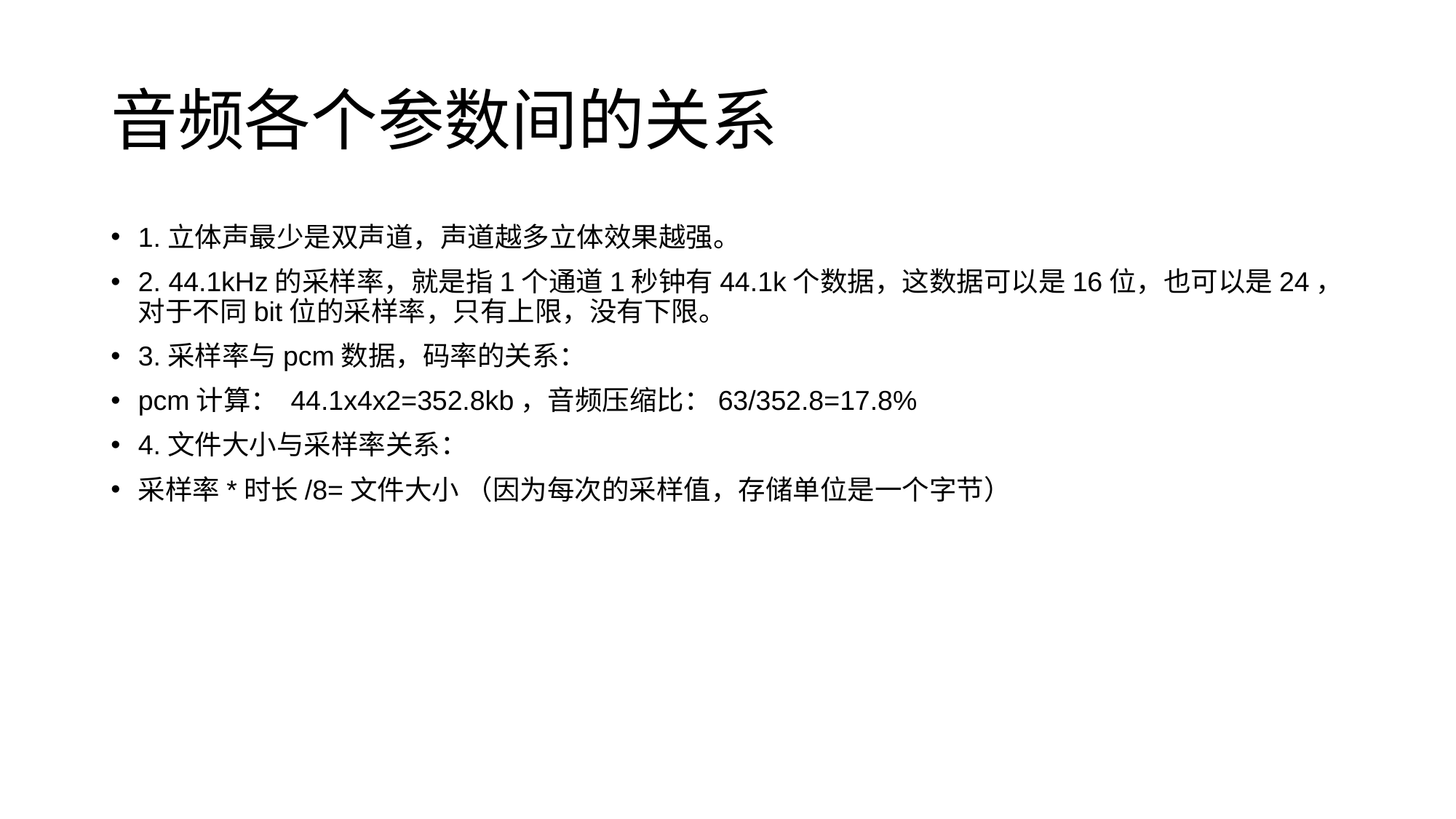

# 音频各个参数间的关系
1.立体声最少是双声道，声道越多立体效果越强。
2. 44.1kHz的采样率，就是指1个通道1秒钟有44.1k个数据，这数据可以是16位，也可以是24，对于不同bit位的采样率，只有上限，没有下限。
3.采样率与pcm数据，码率的关系：
pcm计算： 44.1x4x2=352.8kb，音频压缩比：63/352.8=17.8%
4.文件大小与采样率关系：
采样率*时长/8=文件大小 （因为每次的采样值，存储单位是一个字节）